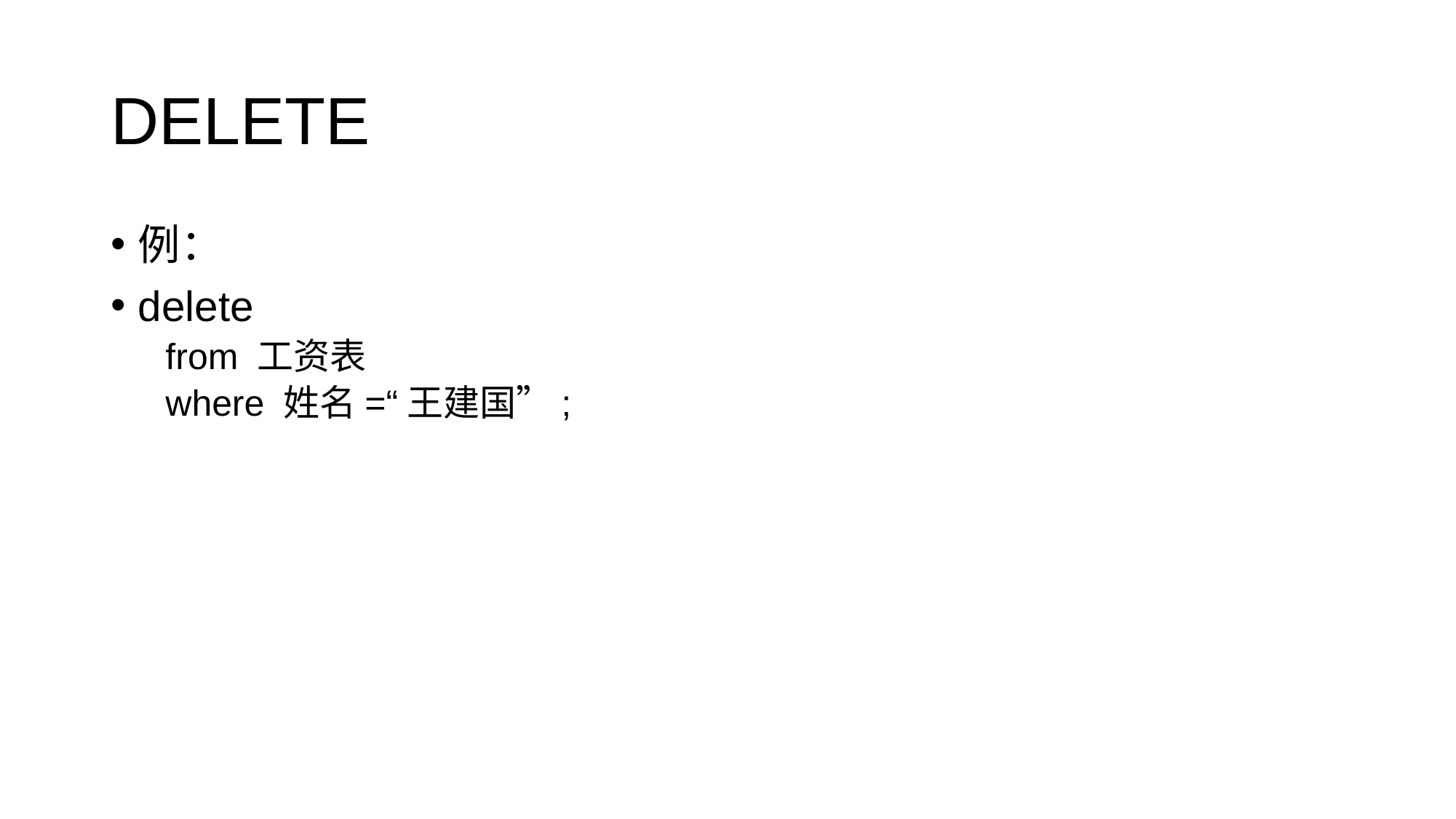

# DELETE
例：
delete
from 工资表
where 姓名=“王建国”;